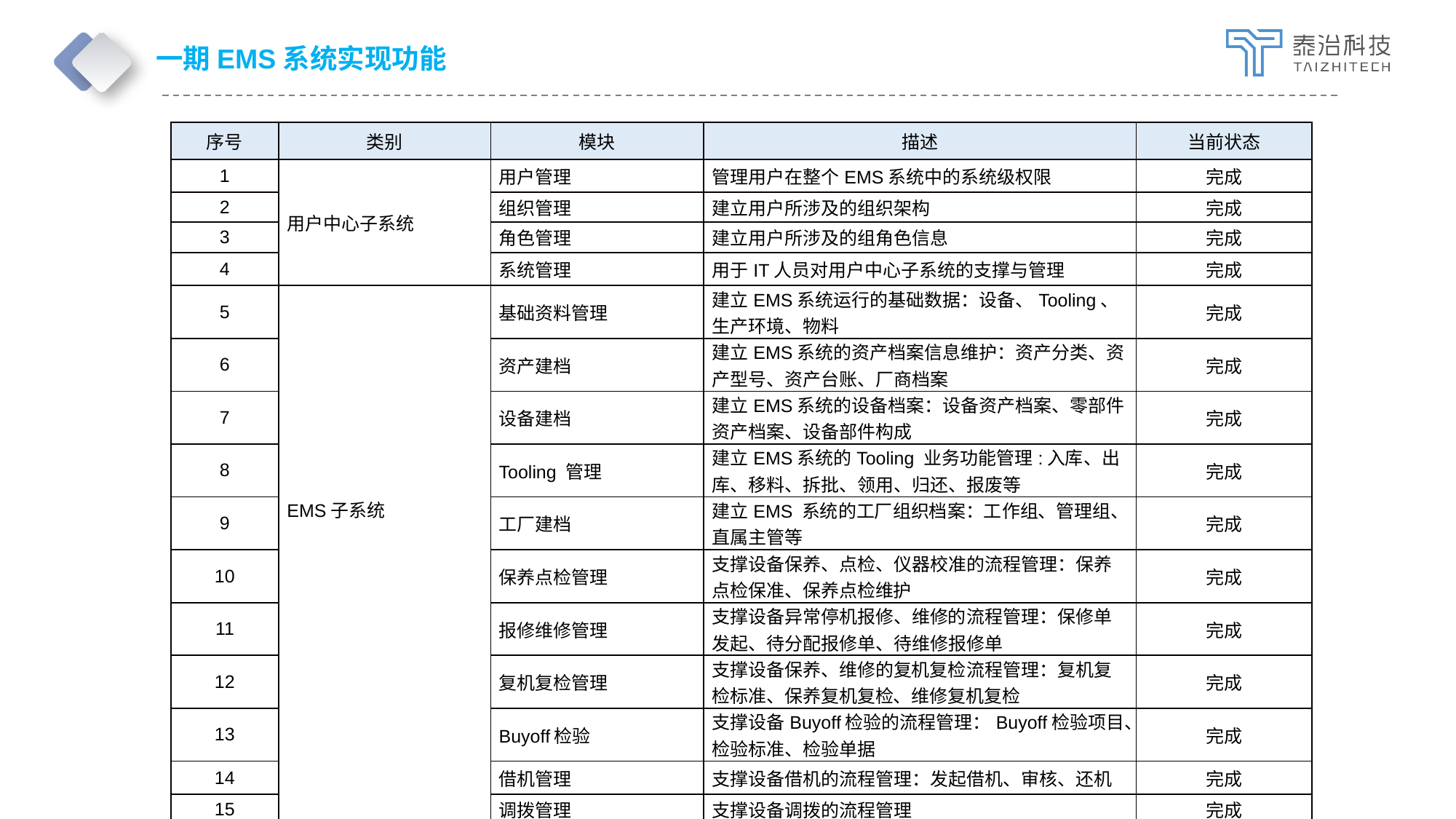

一期EMS系统实现功能
| 序号 | 类别 | 模块 | 描述 | 当前状态 |
| --- | --- | --- | --- | --- |
| 1 | 用户中心子系统 | 用户管理 | 管理用户在整个EMS系统中的系统级权限 | 完成 |
| 2 |  | 组织管理 | 建立用户所涉及的组织架构 | 完成 |
| 3 |  | 角色管理 | 建立用户所涉及的组角色信息 | 完成 |
| 4 |  | 系统管理 | 用于IT人员对用户中心子系统的支撑与管理 | 完成 |
| 5 | EMS子系统 | 基础资料管理 | 建立EMS系统运行的基础数据：设备、Tooling、生产环境、物料 | 完成 |
| 6 |  | 资产建档 | 建立EMS系统的资产档案信息维护：资产分类、资产型号、资产台账、厂商档案 | 完成 |
| 7 |  | 设备建档 | 建立EMS系统的设备档案：设备资产档案、零部件资产档案、设备部件构成 | 完成 |
| 8 |  | Tooling 管理 | 建立EMS系统的Tooling 业务功能管理:入库、出库、移料、拆批、领用、归还、报废等 | 完成 |
| 9 |  | 工厂建档 | 建立EMS 系统的工厂组织档案：工作组、管理组、直属主管等 | 完成 |
| 10 |  | 保养点检管理 | 支撑设备保养、点检、仪器校准的流程管理：保养点检保准、保养点检维护 | 完成 |
| 11 |  | 报修维修管理 | 支撑设备异常停机报修、维修的流程管理：保修单发起、待分配报修单、待维修报修单 | 完成 |
| 12 |  | 复机复检管理 | 支撑设备保养、维修的复机复检流程管理：复机复检标准、保养复机复检、维修复机复检 | 完成 |
| 13 |  | Buyoff检验 | 支撑设备Buyoff检验的流程管理：Buyoff检验项目、检验标准、检验单据 | 完成 |
| 14 |  | 借机管理 | 支撑设备借机的流程管理：发起借机、审核、还机 | 完成 |
| 15 |  | 调拨管理 | 支撑设备调拨的流程管理 | 完成 |
| 16 |  | 盘点管理 | 支撑资产盘点的流程管理 | 完成 |